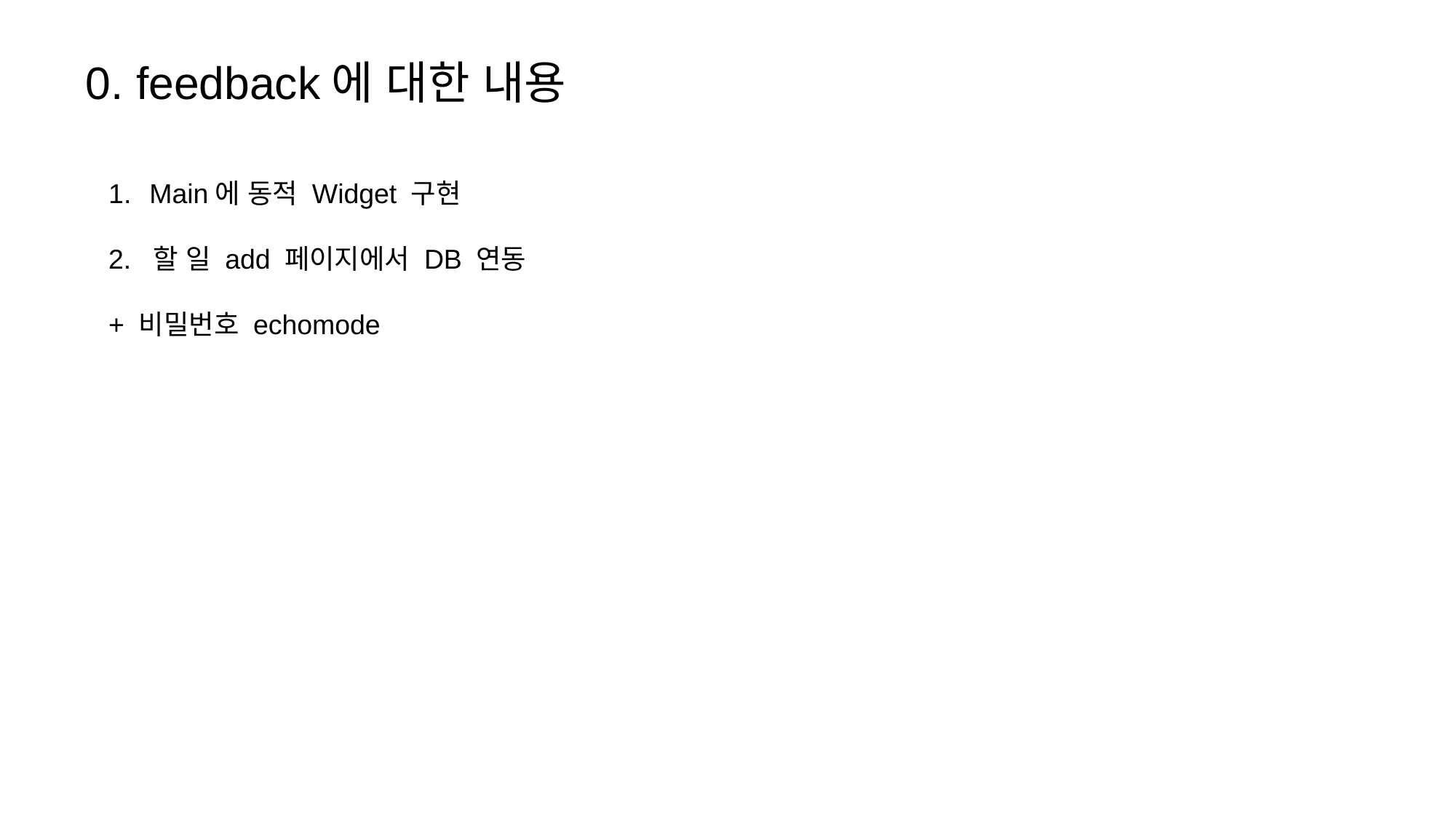

0. feedback에 대한 내용
Main에 동적 Widget 구현

2.  할 일 add 페이지에서 DB 연동

+ 비밀번호 echomode